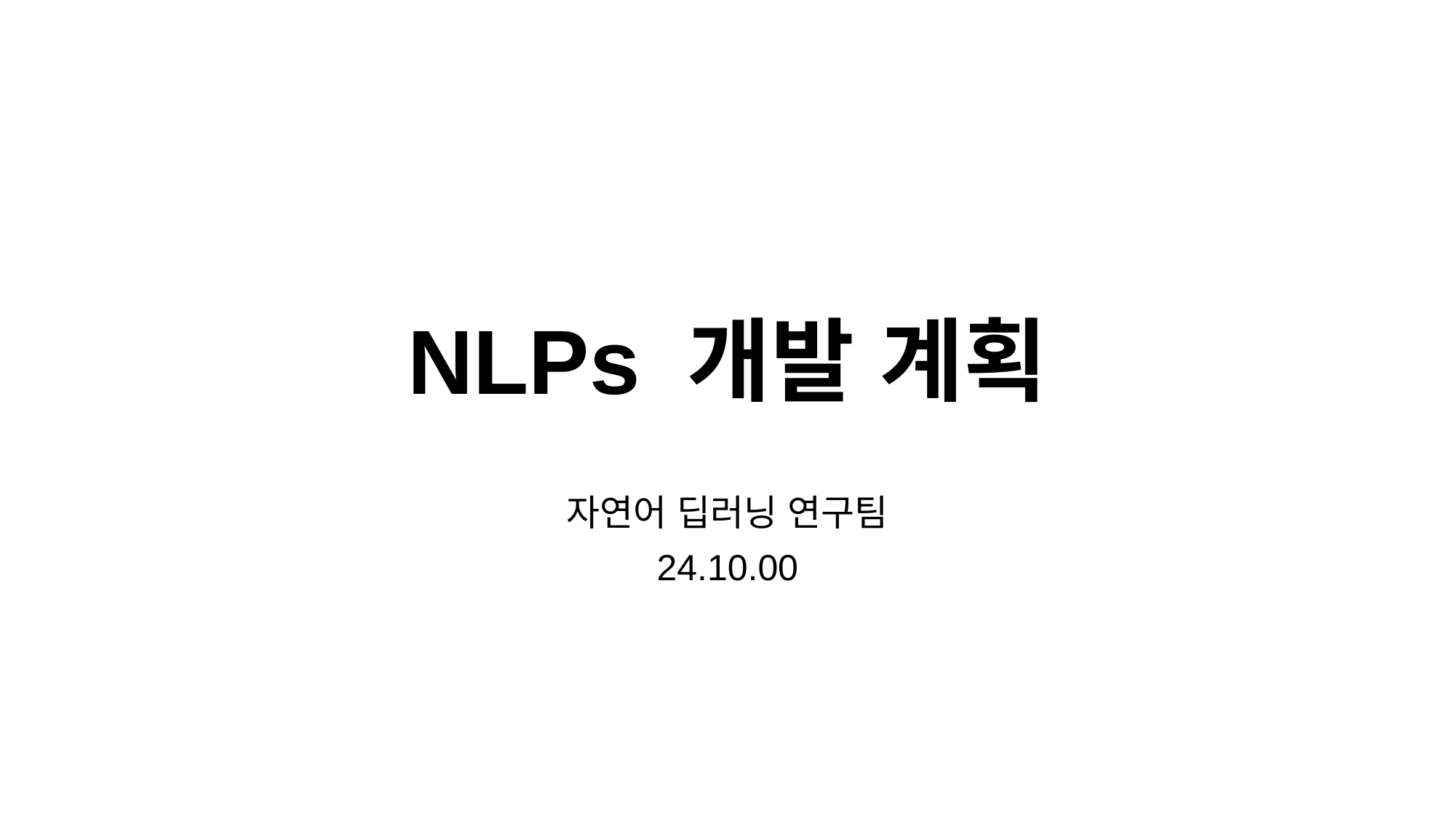

# NLPs 개발 계획

자연어 딥러닝 연구팀
24.10.00